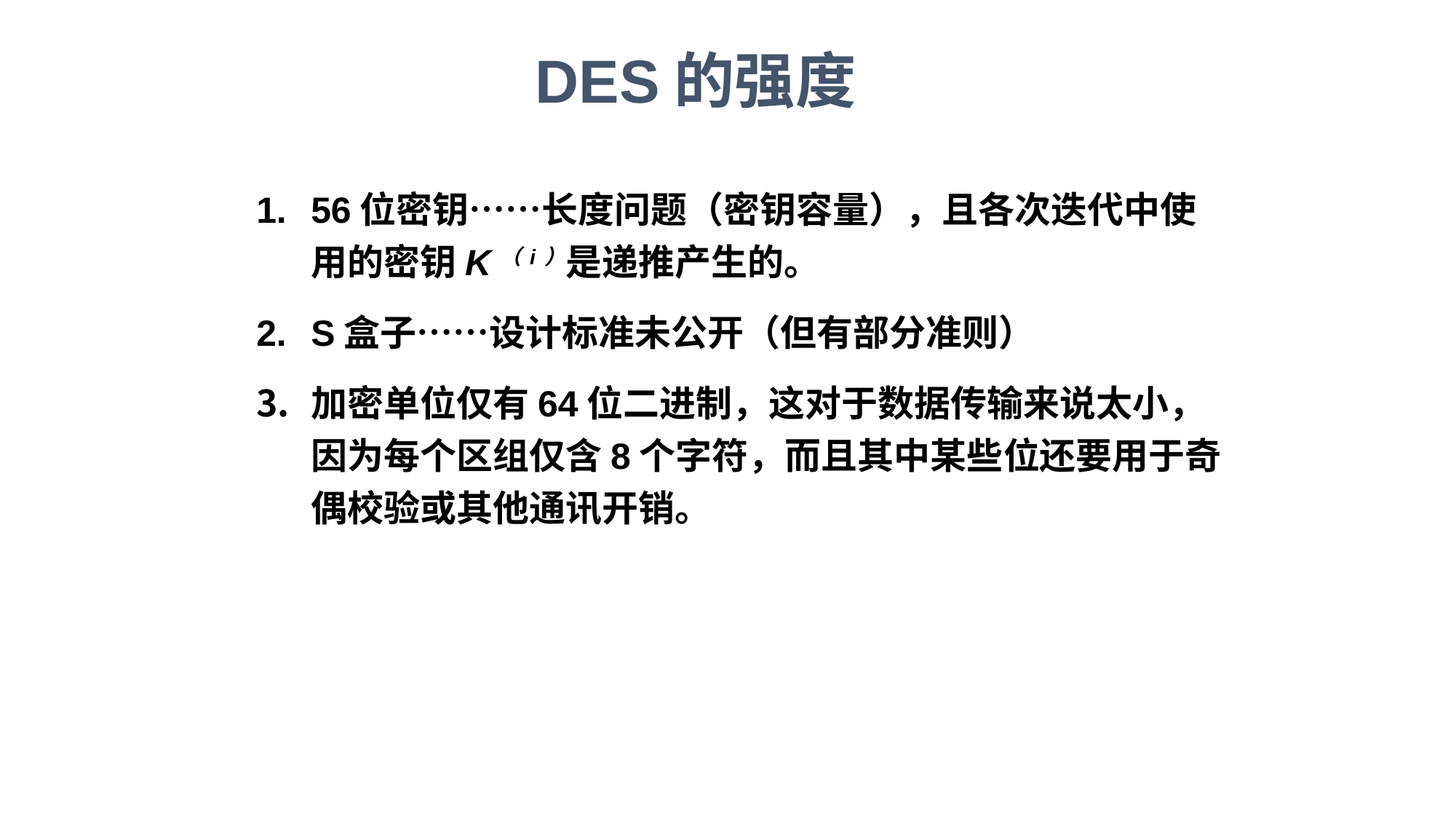

DES的强度
56位密钥……长度问题（密钥容量），且各次迭代中使用的密钥K（i）是递推产生的。
S盒子……设计标准未公开（但有部分准则）
加密单位仅有64位二进制，这对于数据传输来说太小，因为每个区组仅含8个字符，而且其中某些位还要用于奇偶校验或其他通讯开销。

33